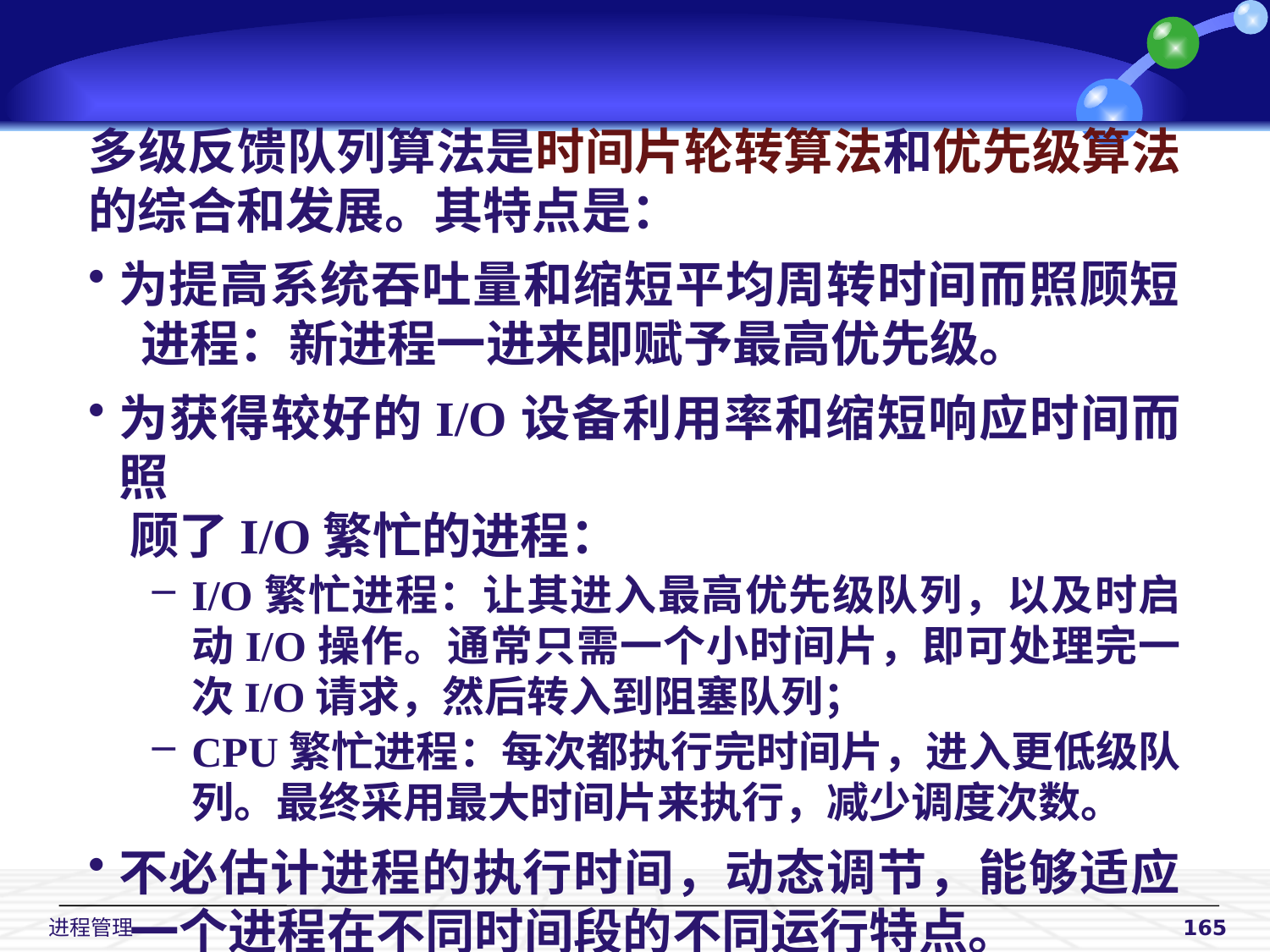

多级反馈队列算法是时间片轮转算法和优先级算法
的综合和发展。其特点是：
为提高系统吞吐量和缩短平均周转时间而照顾短
  进程：新进程一进来即赋予最高优先级。
为获得较好的I/O设备利用率和缩短响应时间而照
 顾了I/O繁忙的进程：
I/O繁忙进程：让其进入最高优先级队列，以及时启动I/O操作。通常只需一个小时间片，即可处理完一次I/O请求，然后转入到阻塞队列；
CPU繁忙进程：每次都执行完时间片，进入更低级队列。最终采用最大时间片来执行，减少调度次数。
不必估计进程的执行时间，动态调节，能够适应
 一个进程在不同时间段的不同运行特点。
   进程管理
165